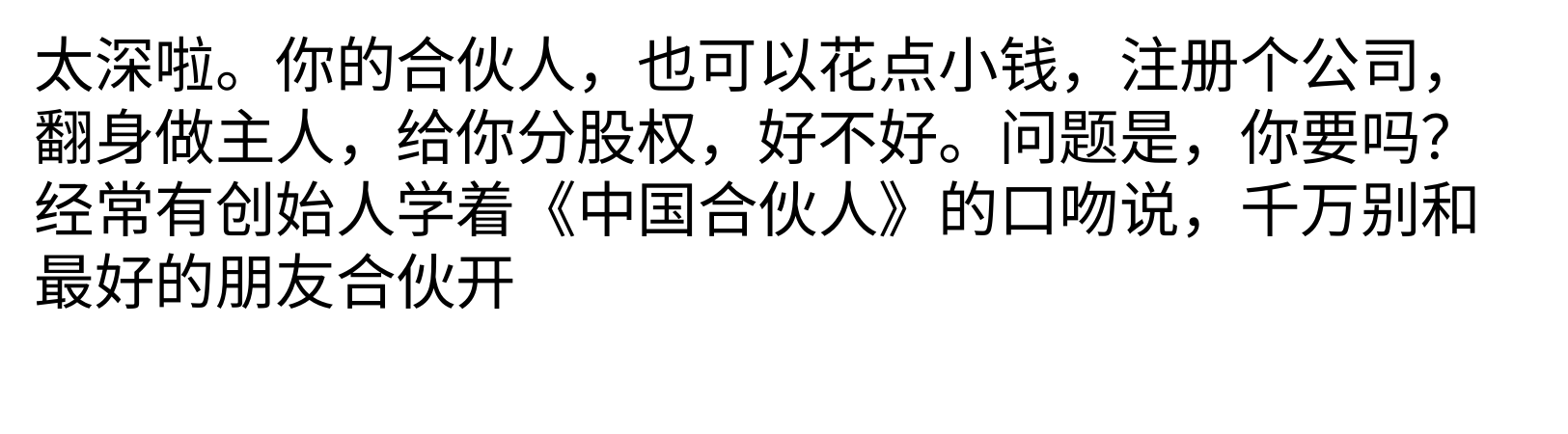

太深啦。你的合伙人，也可以花点小钱，注册个公司，翻身做主人，给你分股权，好不好。问题是，你要吗？经常有创始人学着《中国合伙人》的口吻说，千万别和最好的朋友合伙开